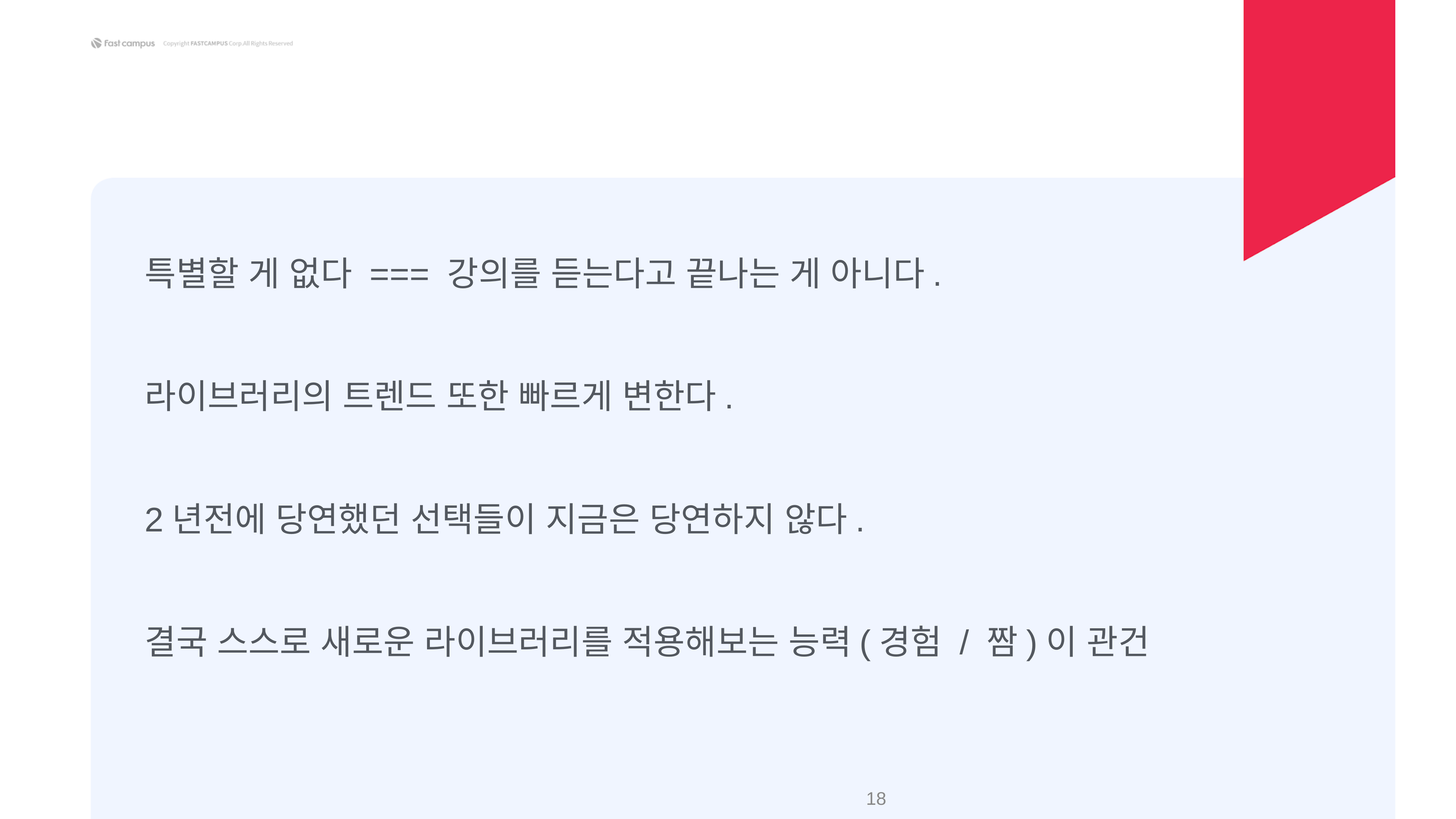

특별할 게 없다 === 강의를 듣는다고 끝나는 게 아니다.

라이브러리의 트렌드 또한 빠르게 변한다.

2년전에 당연했던 선택들이 지금은 당연하지 않다.

결국 스스로 새로운 라이브러리를 적용해보는 능력(경험 / 짬)이 관건
18